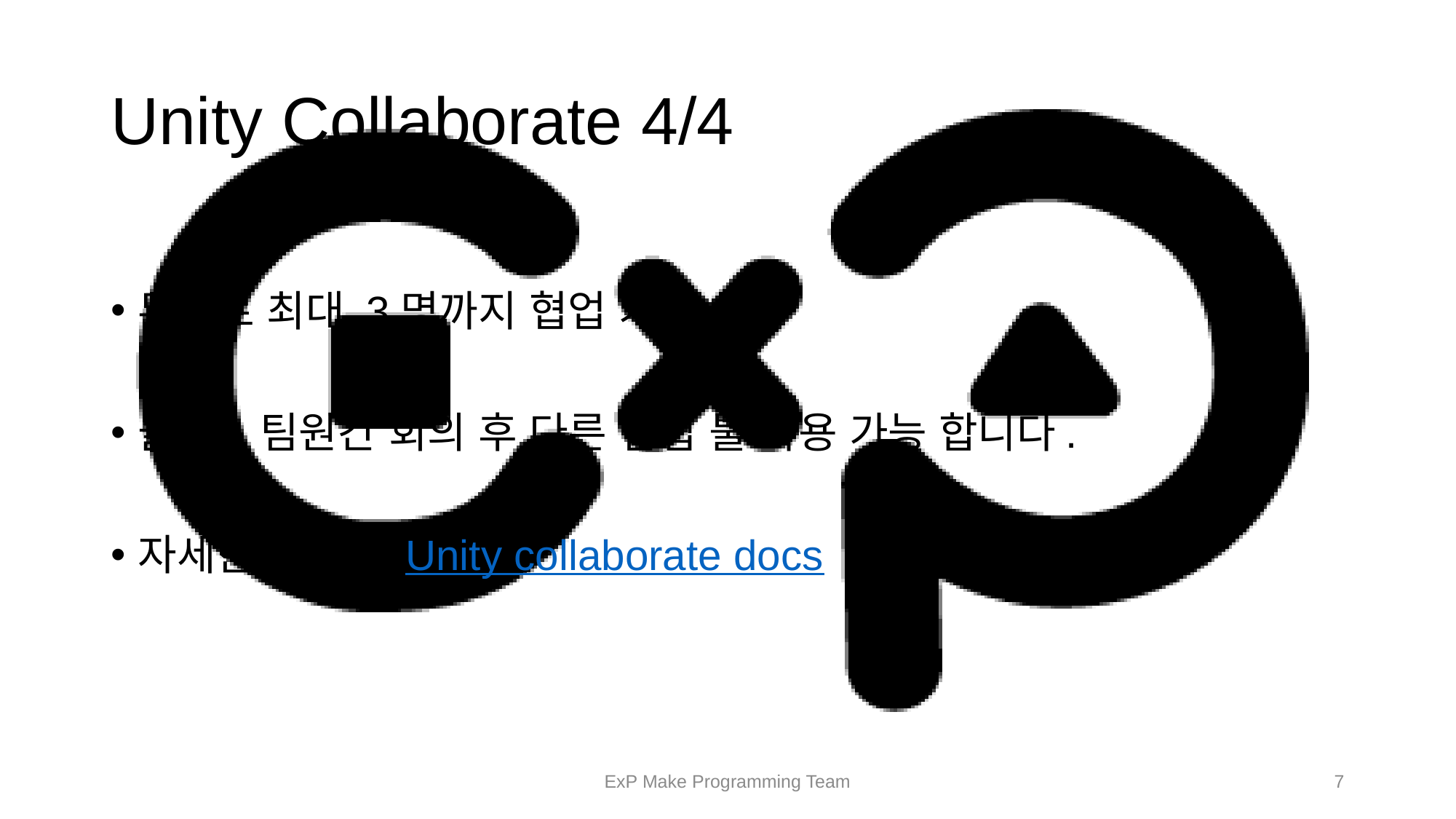

# Unity Collaborate 4/4

무료로 최대 3명까지 협업 가능.

물론, 팀원간 회의 후 다른 협업 툴 사용 가능 합니다.

자세한 사항은 Unity collaborate docs 참고
ExP Make Programming Team
7